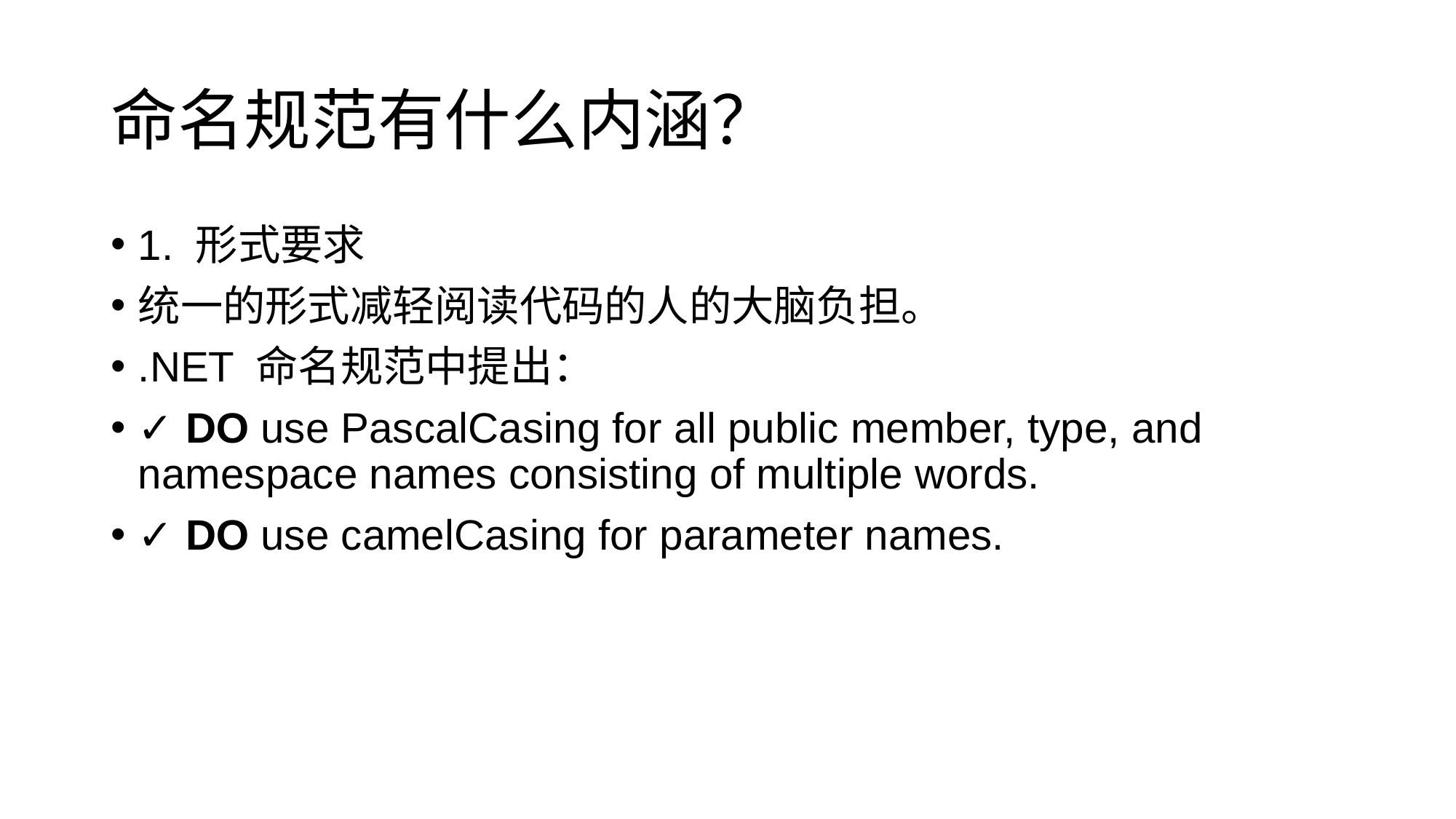

# 命名规范有什么内涵？
1. 形式要求
统一的形式减轻阅读代码的人的大脑负担。
.NET 命名规范中提出：
✓ DO use PascalCasing for all public member, type, and namespace names consisting of multiple words.
✓ DO use camelCasing for parameter names.